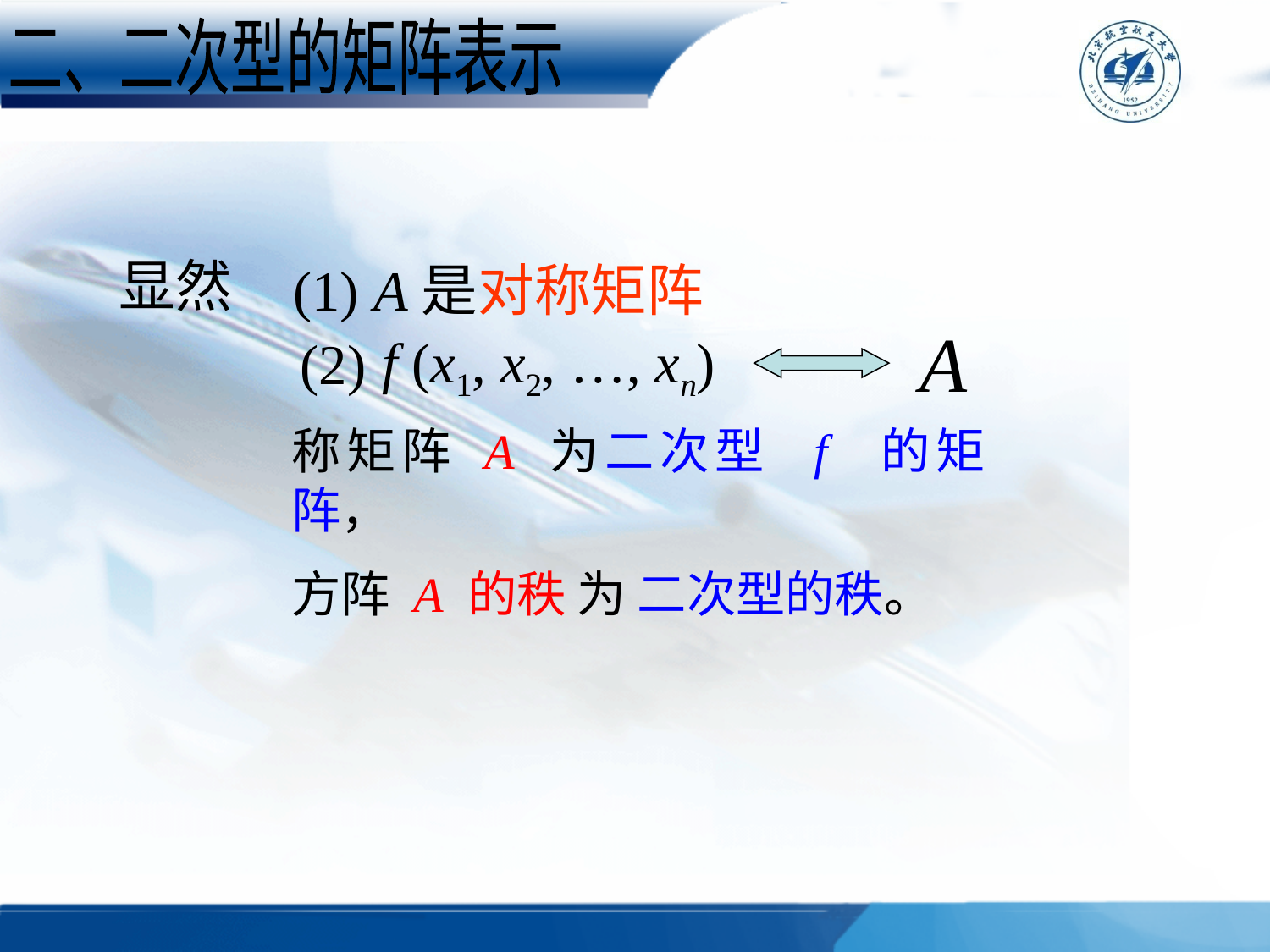

二、二次型的矩阵表示
显然
(1) A是对称矩阵
A
f (x1, x2, …, xn)
(2)

称矩阵 A 为二次型  f  的矩阵，
方阵 A 的秩 为 二次型的秩。